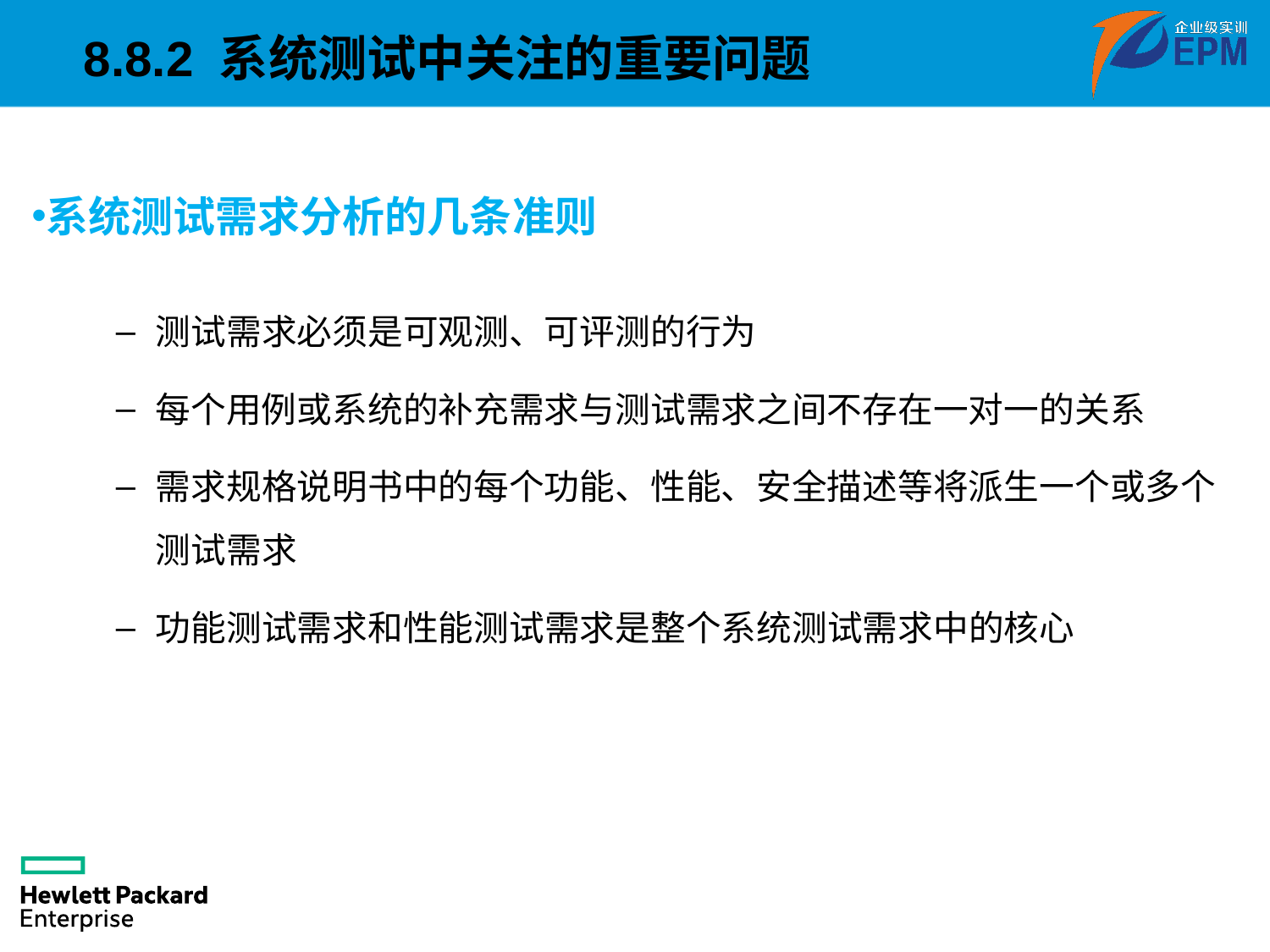

8.8.2 系统测试中关注的重要问题
系统测试需求分析的几条准则
测试需求必须是可观测、可评测的行为
每个用例或系统的补充需求与测试需求之间不存在一对一的关系
需求规格说明书中的每个功能、性能、安全描述等将派生一个或多个测试需求
功能测试需求和性能测试需求是整个系统测试需求中的核心